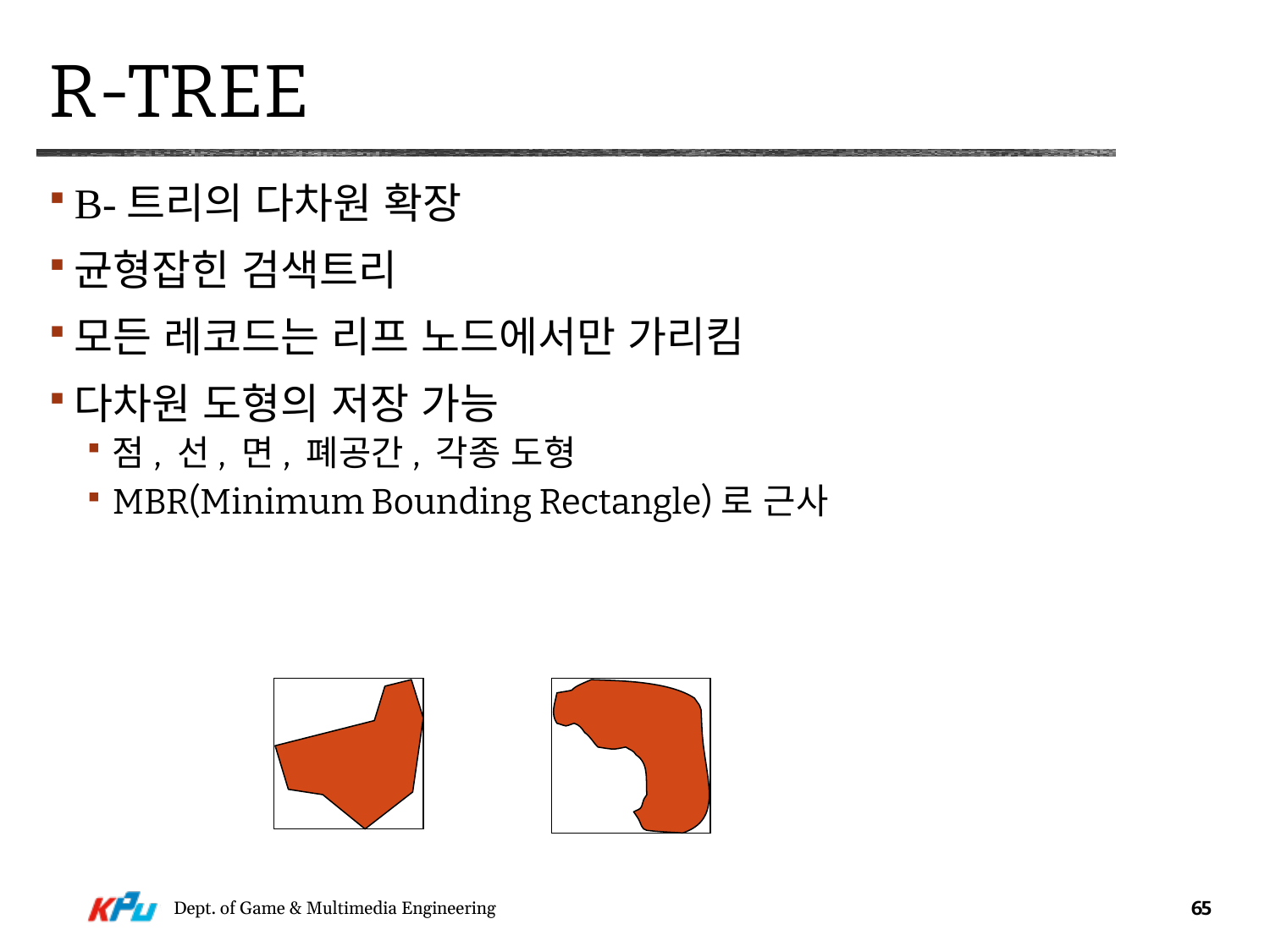

# R-Tree
B-트리의 다차원 확장
균형잡힌 검색트리
모든 레코드는 리프 노드에서만 가리킴
다차원 도형의 저장 가능
점, 선, 면, 폐공간, 각종 도형
MBR(Minimum Bounding Rectangle)로 근사

Dept. of Game & Multimedia Engineering
65